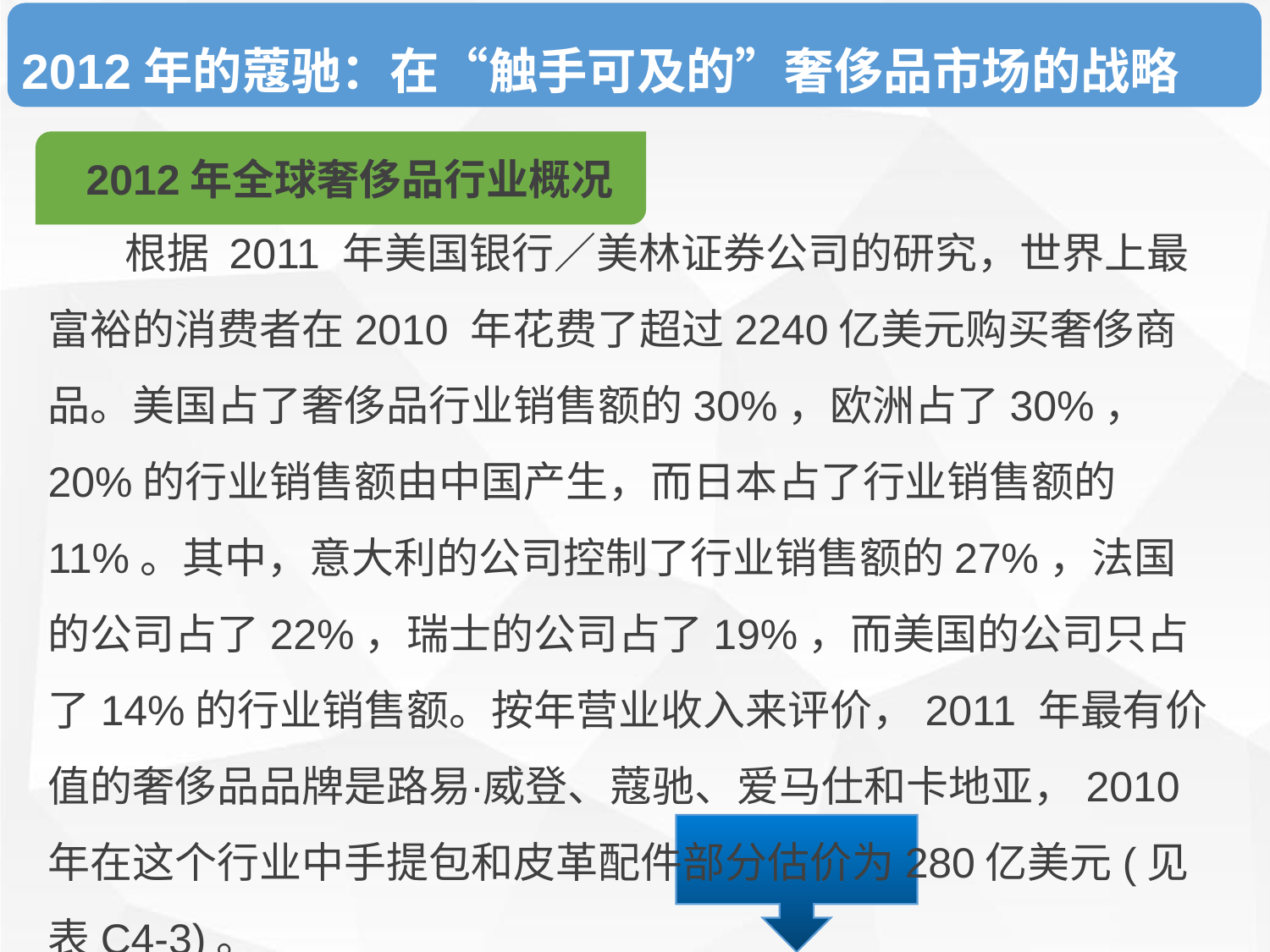

2012年的蔻驰：在“触手可及的”奢侈品市场的战略

2012年全球奢侈品行业概况
       根据 2011 年美国银行／美林证券公司的研究，世界上最富裕的消费者在2010 年花费了超过2240亿美元购买奢侈商品。美国占了奢侈品行业销售额的30%，欧洲占了30%， 20%的行业销售额由中国产生，而日本占了行业销售额的11%。其中，意大利的公司控制了行业销售额的27%，法国的公司占了22%，瑞士的公司占了19%，而美国的公司只占了14%的行业销售额。按年营业收入来评价，2011 年最有价值的奢侈品品牌是路易∙威登、蔻驰、爱马仕和卡地亚，2010 年在这个行业中手提包和皮革配件部分估价为280亿美元(见表C4-3)。